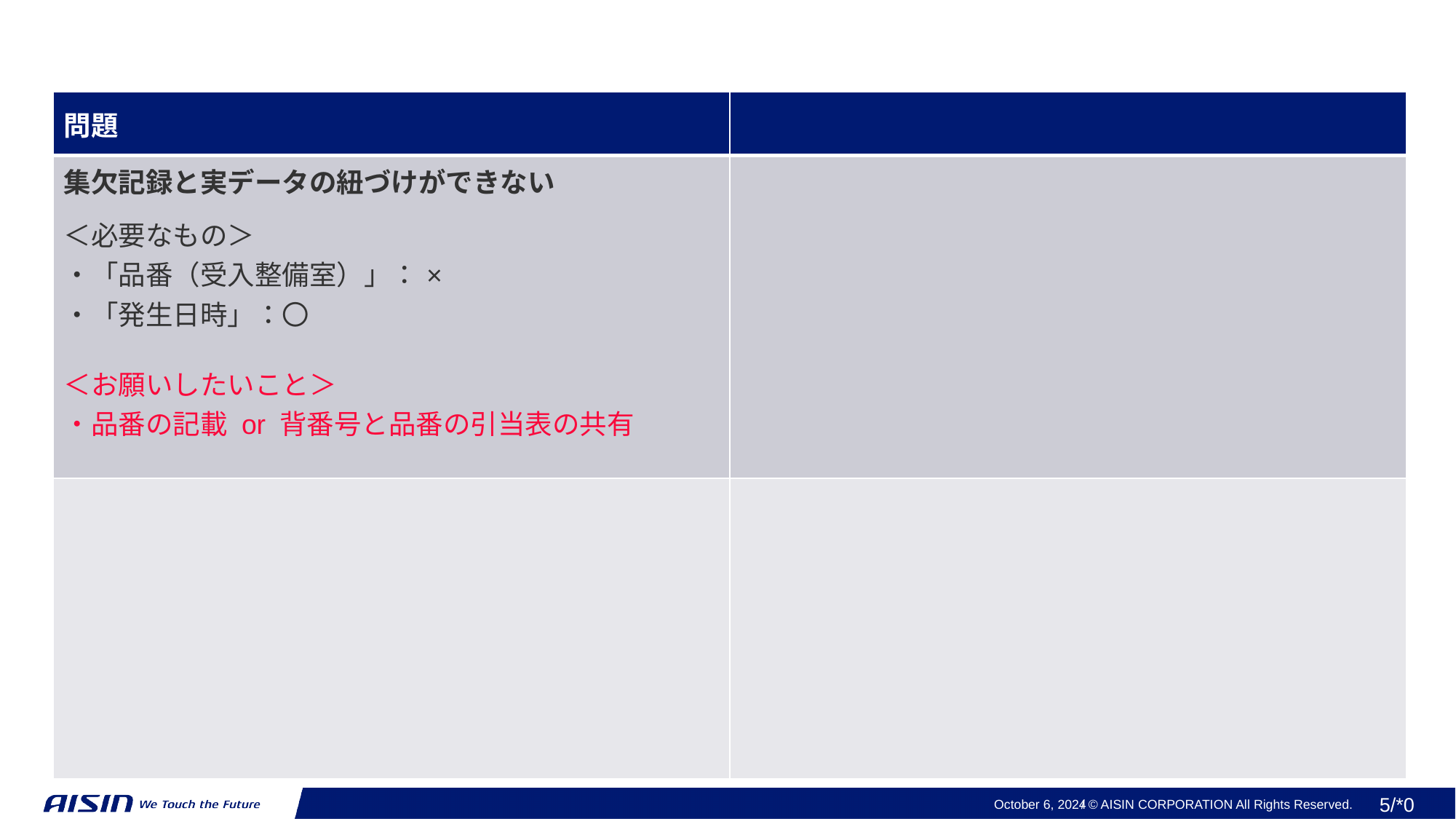

| 問題 |  |
| --- | --- |
| 集欠記録と実データの紐づけができない ＜必要なもの＞ ・「品番（受入整備室）」：× ・「発生日時」：〇 ＜お願いしたいこと＞ ・品番の記載 or 背番号と品番の引当表の共有 |  |
|  |  |

October 6, 2024